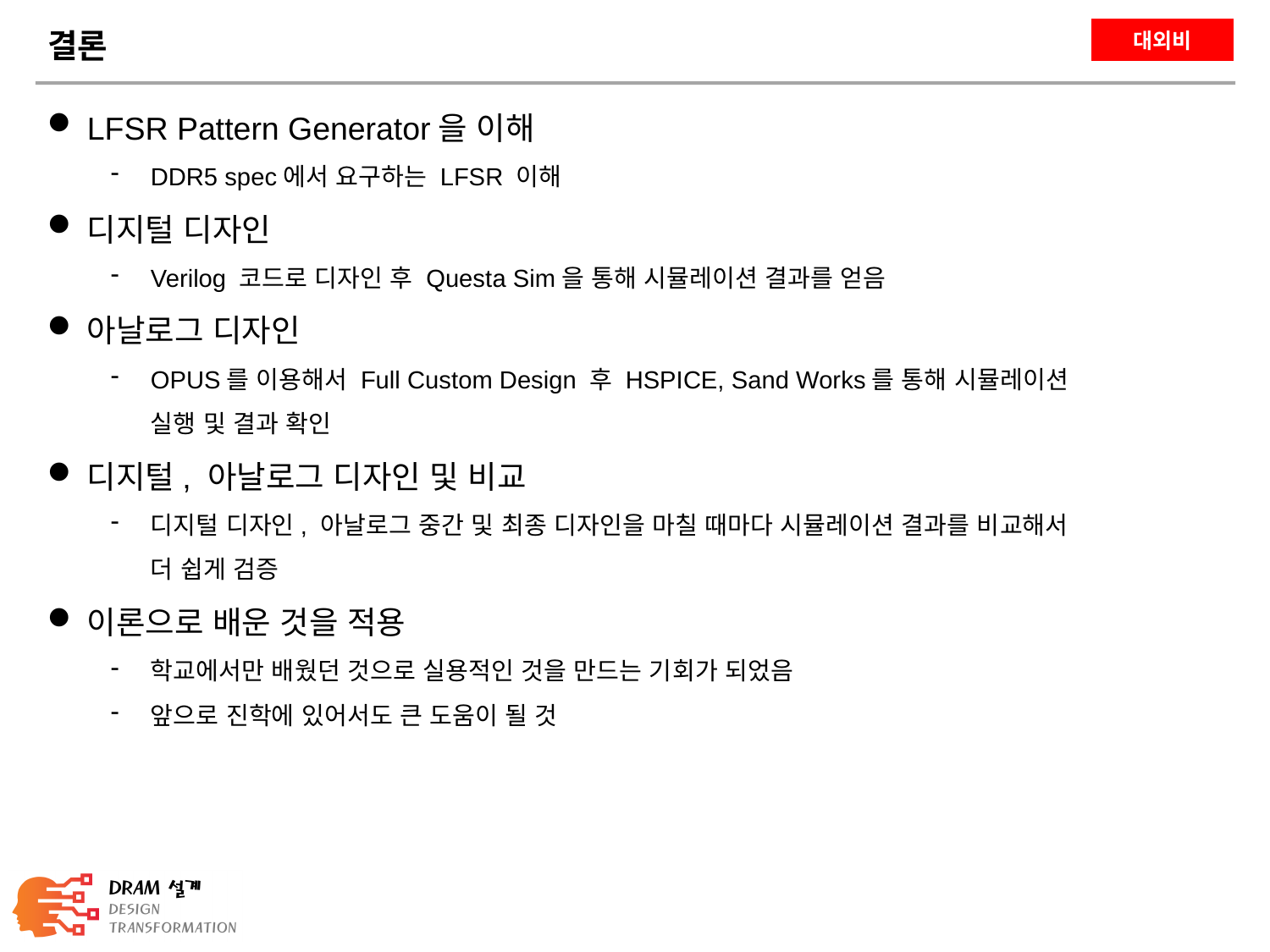

# 결론
LFSR Pattern Generator을 이해
DDR5 spec에서 요구하는 LFSR 이해
디지털 디자인
Verilog 코드로 디자인 후 Questa Sim을 통해 시뮬레이션 결과를 얻음
아날로그 디자인
OPUS를 이용해서 Full Custom Design 후 HSPICE, Sand Works를 통해 시뮬레이션 실행 및 결과 확인
디지털, 아날로그 디자인 및 비교
디지털 디자인, 아날로그 중간 및 최종 디자인을 마칠 때마다 시뮬레이션 결과를 비교해서 더 쉽게 검증
이론으로 배운 것을 적용
학교에서만 배웠던 것으로 실용적인 것을 만드는 기회가 되었음
앞으로 진학에 있어서도 큰 도움이 될 것